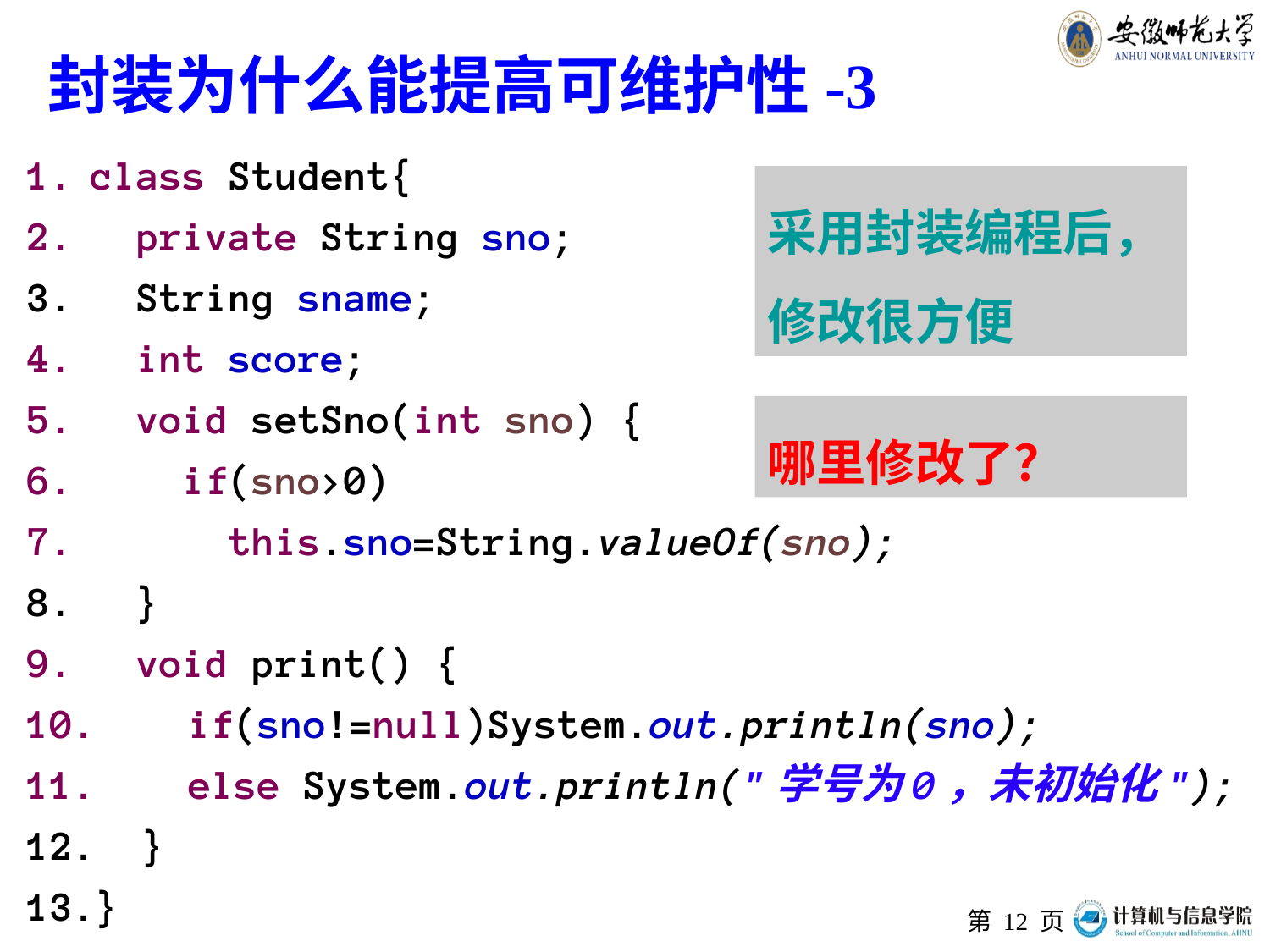

# 封装为什么能提高可维护性-3
class Student{
  private String sno;
  String sname;
  int score;
  void setSno(int sno) {
    if(sno>0)
      this.sno=String.valueOf(sno);
  }
  void print() {
    if(sno!=null)System.out.println(sno);
    else System.out.println("学号为0，未初始化");
  }
}
采用封装编程后，
修改很方便
哪里修改了？
第 12 页